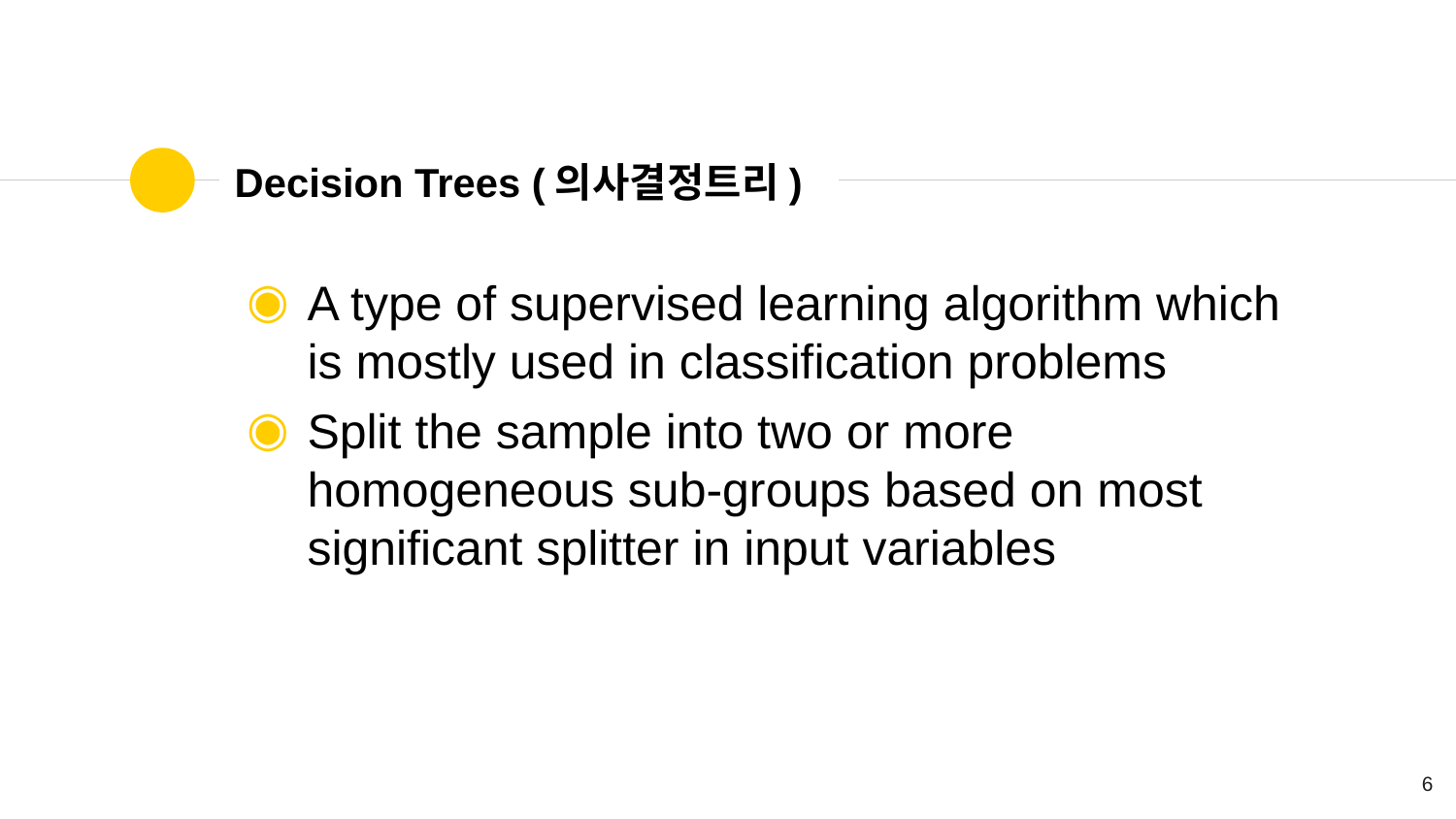

# Decision Trees (의사결정트리)
A type of supervised learning algorithm which is mostly used in classification problems
Split the sample into two or more homogeneous sub-groups based on most significant splitter in input variables
6